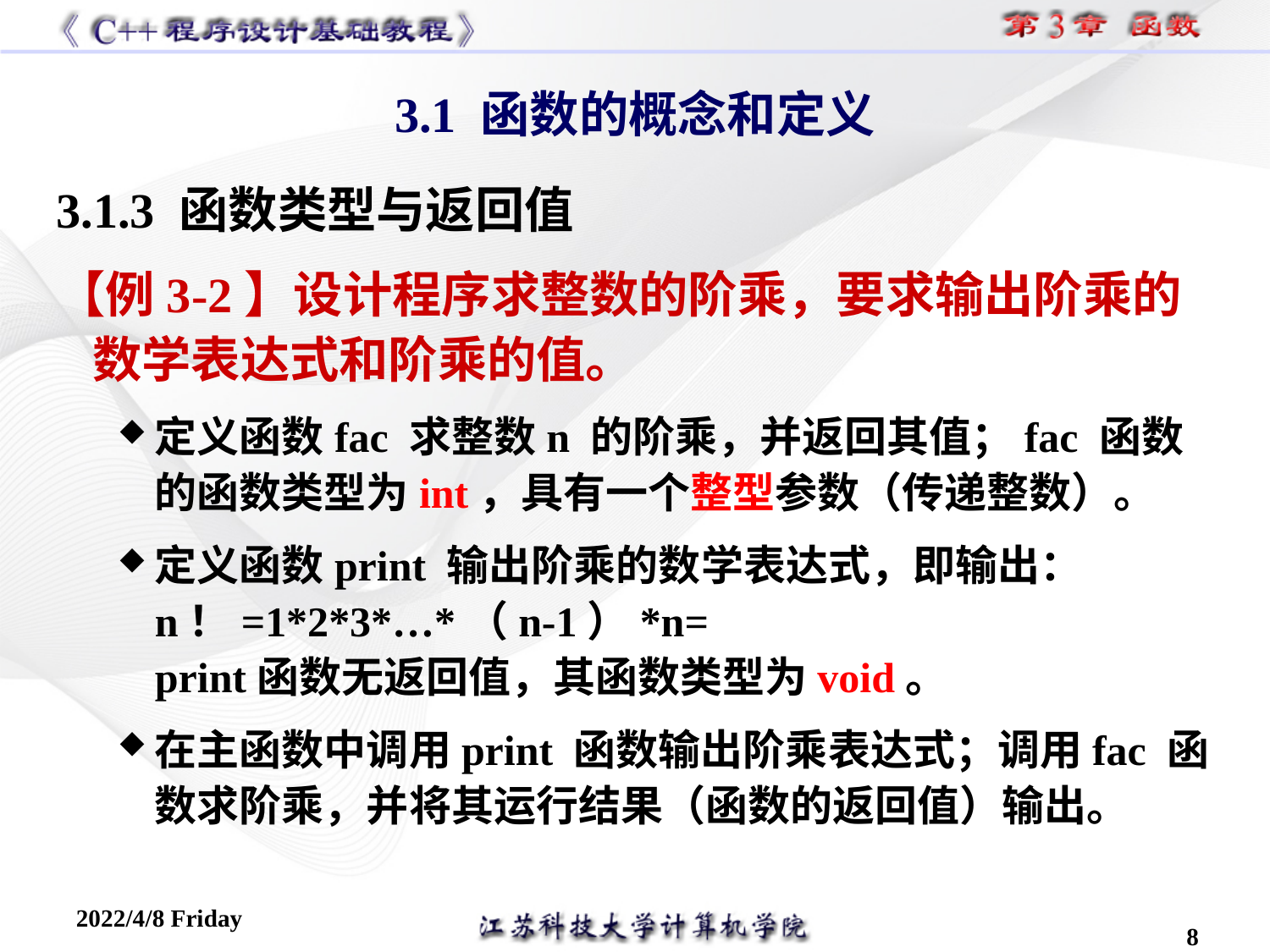

3.1 函数的概念和定义
3.1.3 函数类型与返回值
【例3-2】设计程序求整数的阶乘，要求输出阶乘的数学表达式和阶乘的值。
定义函数fac 求整数n 的阶乘，并返回其值；fac 函数的函数类型为int，具有一个整型参数（传递整数）。
定义函数print 输出阶乘的数学表达式，即输出：
n！=1*2*3*…*（n-1）*n=
print函数无返回值，其函数类型为void。
在主函数中调用print 函数输出阶乘表达式；调用fac 函数求阶乘，并将其运行结果（函数的返回值）输出。